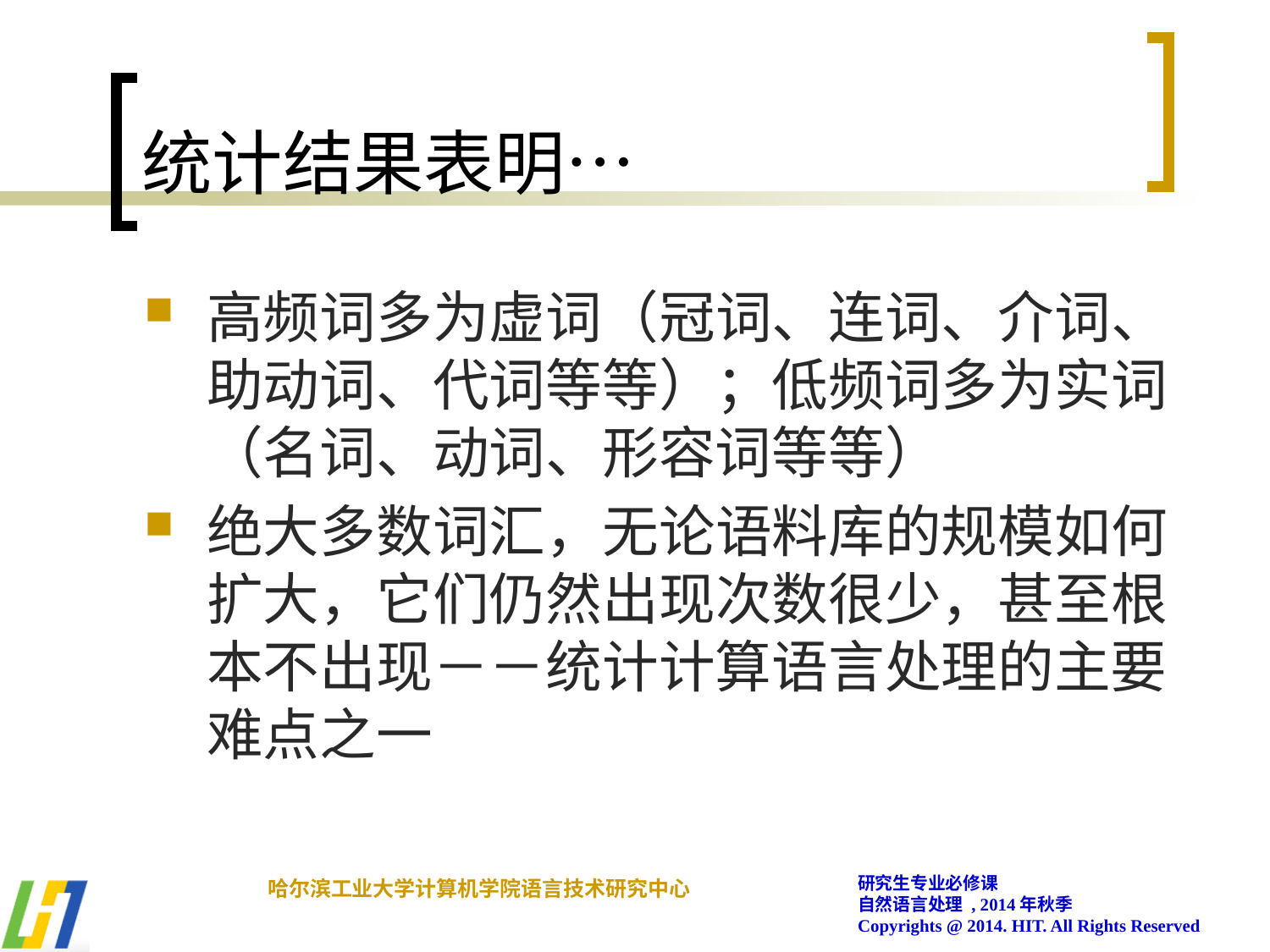

# 统计结果表明…
高频词多为虚词（冠词、连词、介词、助动词、代词等等）；低频词多为实词（名词、动词、形容词等等）
绝大多数词汇，无论语料库的规模如何扩大，它们仍然出现次数很少，甚至根本不出现－－统计计算语言处理的主要难点之一

研究生专业必修课
自然语言处理 , 2014年秋季
Copyrights @ 2014. HIT. All Rights Reserved
哈尔滨工业大学计算机学院语言技术研究中心